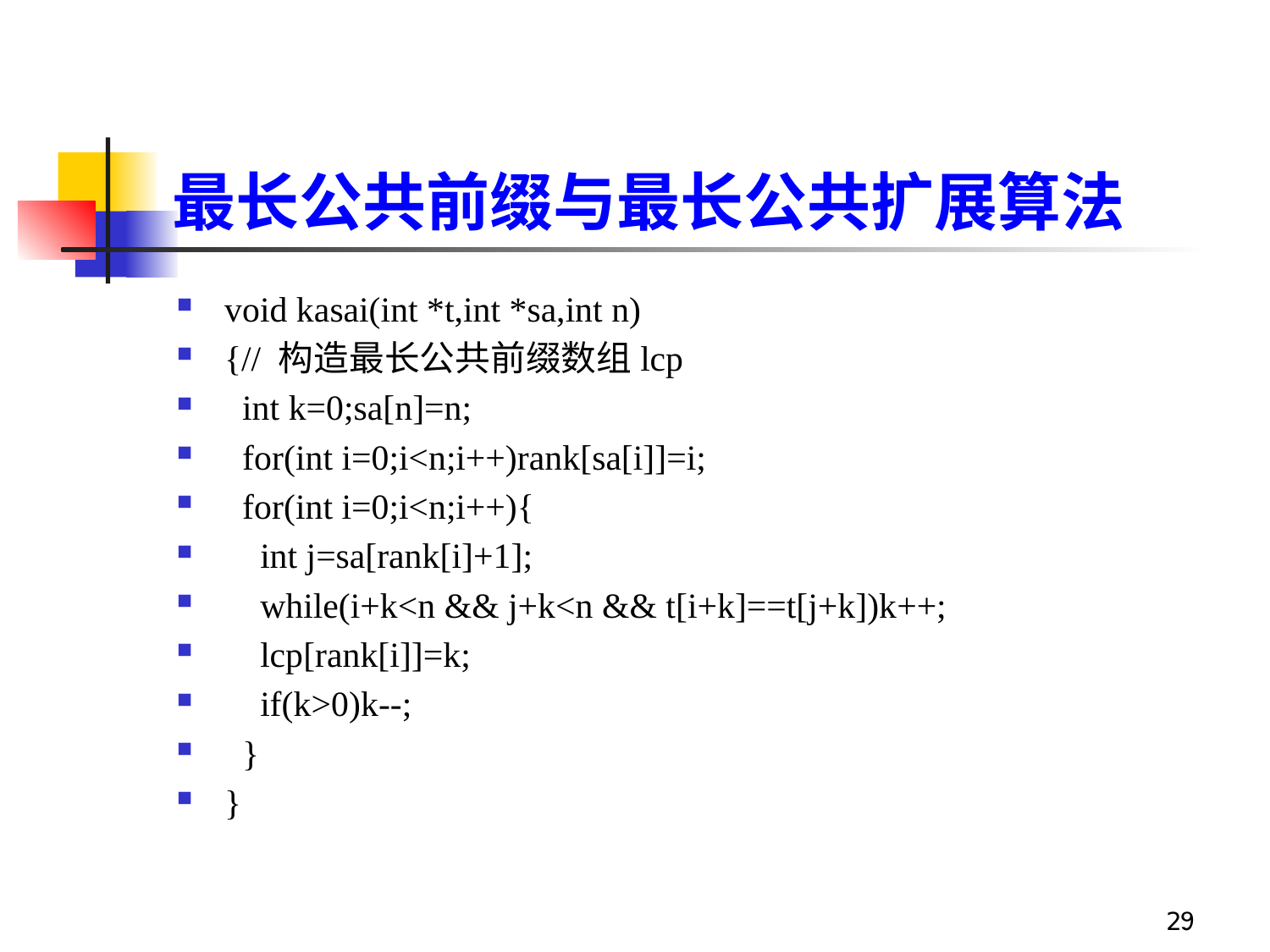

# 最长公共前缀与最长公共扩展算法
void kasai(int *t,int *sa,int n)
{// 构造最长公共前缀数组lcp
  int k=0;sa[n]=n;
  for(int i=0;i<n;i++)rank[sa[i]]=i;
  for(int i=0;i<n;i++){
    int j=sa[rank[i]+1];
    while(i+k<n && j+k<n && t[i+k]==t[j+k])k++;
    lcp[rank[i]]=k;
    if(k>0)k--;
  }
}

29